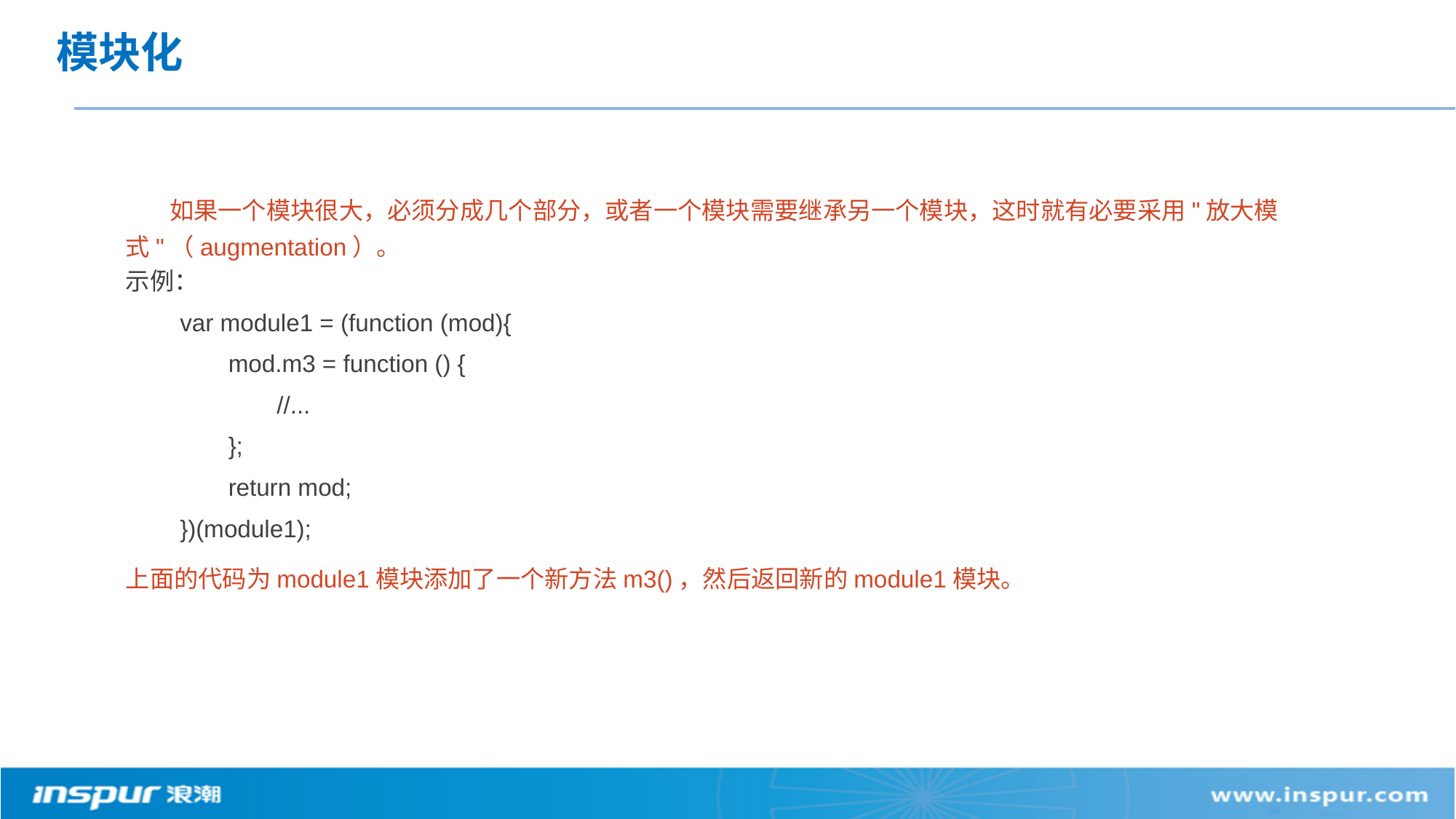

# 模块化
       如果一个模块很大，必须分成几个部分，或者一个模块需要继承另一个模块，这时就有必要采用"放大模式"（augmentation）。
示例：
　　var module1 = (function (mod){
　　　　mod.m3 = function () {
　　　　　　//...
　　　　};
　　　　return mod;
　　})(module1);
上面的代码为module1模块添加了一个新方法m3()，然后返回新的module1模块。